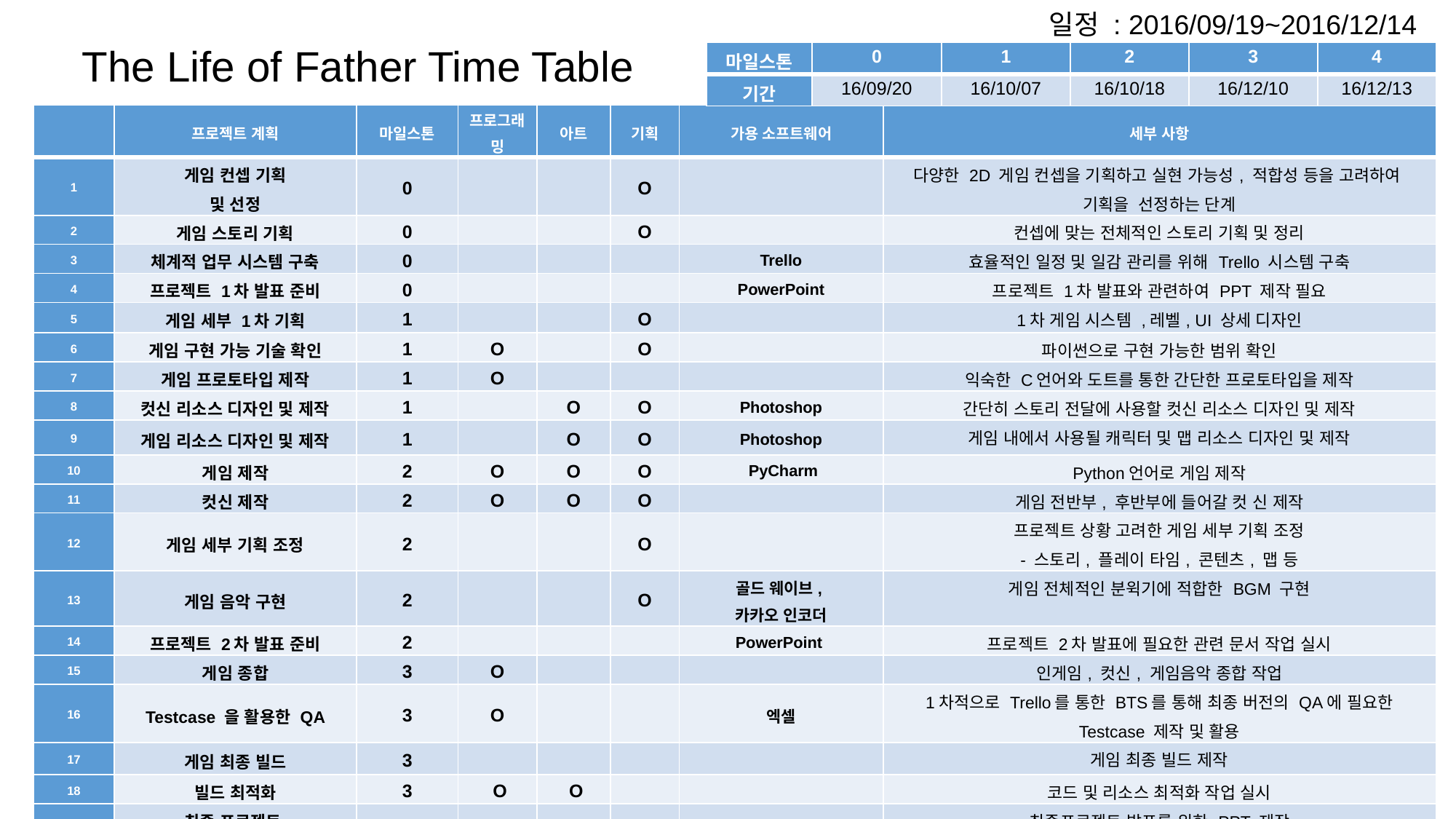

일정 : 2016/09/19~2016/12/14
The Life of Father Time Table
| 마일스톤 | 0 | 1 | 2 | 3 | 4 |
| --- | --- | --- | --- | --- | --- |
| 기간 | 16/09/20 | 16/10/07 | 16/10/18 | 16/12/10 | 16/12/13 |
|  | 프로젝트 계획 | 마일스톤 | 프로그래밍 | 아트 | 기획 | 가용 소프트웨어 | 세부 사항 |
| --- | --- | --- | --- | --- | --- | --- | --- |
| 1 | 게임 컨셉 기획 및 선정 | 0 |  |  | O |  | 다양한 2D 게임 컨셉을 기획하고 실현 가능성, 적합성 등을 고려하여 기획을 선정하는 단계 |
| 2 | 게임 스토리 기획 | 0 |  |  | O |  | 컨셉에 맞는 전체적인 스토리 기획 및 정리 |
| 3 | 체계적 업무 시스템 구축 | 0 |  |  |  | Trello | 효율적인 일정 및 일감 관리를 위해 Trello 시스템 구축 |
| 4 | 프로젝트 1차 발표 준비 | 0 |  |  |  | PowerPoint | 프로젝트 1차 발표와 관련하여 PPT 제작 필요 |
| 5 | 게임 세부 1차 기획 | 1 |  |  | O |  | 1차 게임 시스템 ,레벨, UI 상세 디자인 |
| 6 | 게임 구현 가능 기술 확인 | 1 | O |  | O |  | 파이썬으로 구현 가능한 범위 확인 |
| 7 | 게임 프로토타입 제작 | 1 | O |  |  |  | 익숙한 C언어와 도트를 통한 간단한 프로토타입을 제작 |
| 8 | 컷신 리소스 디자인 및 제작 | 1 |  | O | O | Photoshop | 간단히 스토리 전달에 사용할 컷신 리소스 디자인 및 제작 |
| 9 | 게임 리소스 디자인 및 제작 | 1 |  | O | O | Photoshop | 게임 내에서 사용될 캐릭터 및 맵 리소스 디자인 및 제작 |
| 10 | 게임 제작 | 2 | O | O | O | PyCharm | Python언어로 게임 제작 |
| 11 | 컷신 제작 | 2 | O | O | O |  | 게임 전반부, 후반부에 들어갈 컷 신 제작 |
| 12 | 게임 세부 기획 조정 | 2 |  |  | O |  | 프로젝트 상황 고려한 게임 세부 기획 조정 - 스토리, 플레이 타임, 콘텐츠, 맵 등 |
| 13 | 게임 음악 구현 | 2 |  |  | O | 골드 웨이브, 카카오 인코더 | 게임 전체적인 분윅기에 적합한 BGM 구현 |
| 14 | 프로젝트 2차 발표 준비 | 2 |  |  |  | PowerPoint | 프로젝트 2차 발표에 필요한 관련 문서 작업 실시 |
| 15 | 게임 종합 | 3 | O |  |  |  | 인게임, 컷신, 게임음악 종합 작업 |
| 16 | Testcase 을 활용한 QA | 3 | O |  |  | 엑셀 | 1차적으로 Trello를 통한 BTS를 통해 최종 버전의 QA에 필요한 Testcase 제작 및 활용 |
| 17 | 게임 최종 빌드 | 3 |  |  |  |  | 게임 최종 빌드 제작 |
| 18 | 빌드 최적화 | 3 | O | O |  |  | 코드 및 리소스 최적화 작업 실시 |
| 19 | 최종 프로젝트 발표 PPT 작성 및 발표 | 4 |  |  |  | PPT | 최종프로젝트 발표를 위한 PPT 제작 |
| 20 | 포트폴리오 작업 |  |  |  |  |  | 최종 게임 보고서를 제작 후 포트폴리오 |